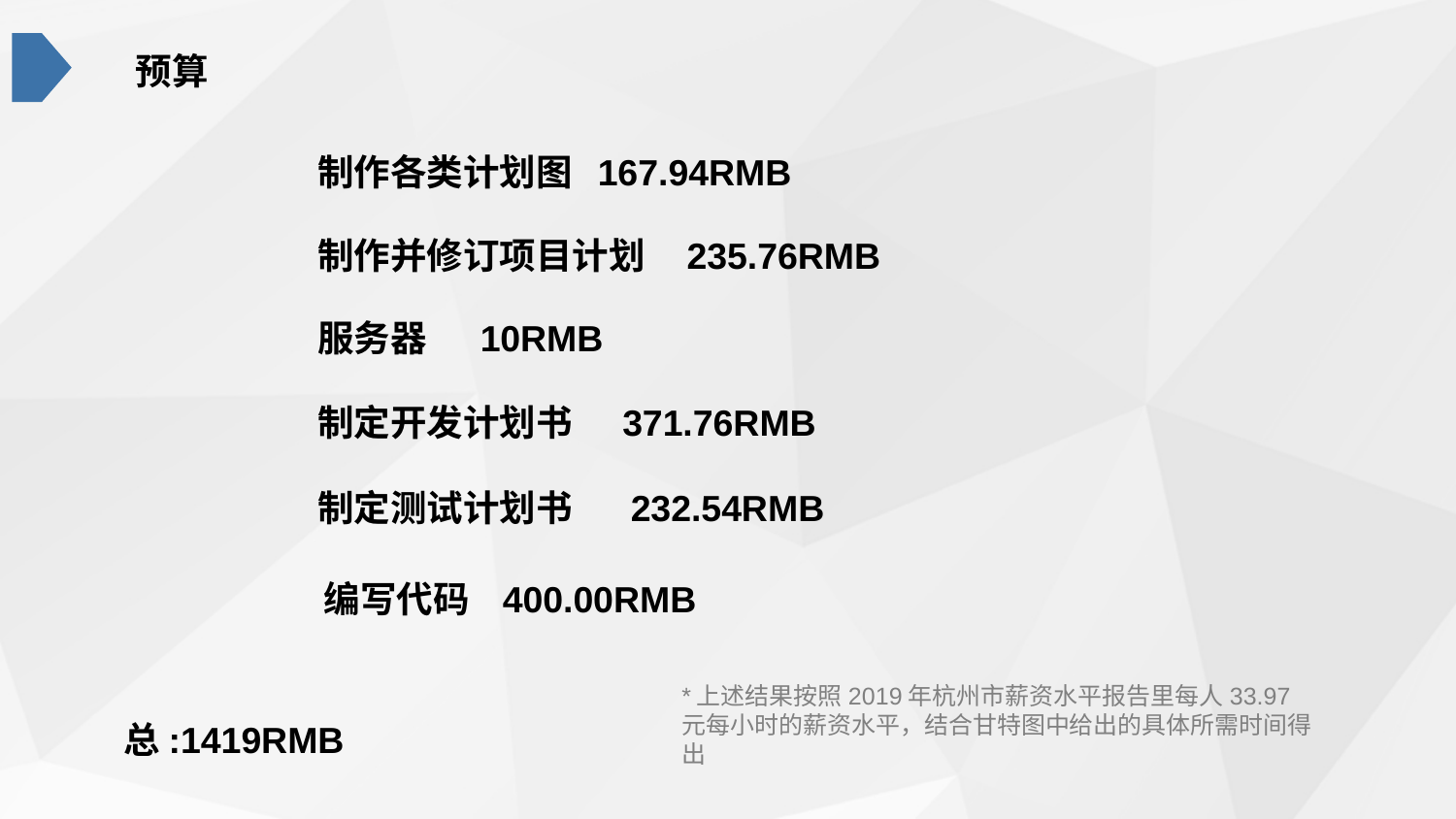

预算
制作各类计划图  167.94RMB
制作并修订项目计划    235.76RMB
服务器 	 10RMB
制定开发计划书     371.76RMB

制定测试计划书      232.54RMB

编写代码   400.00RMB

*上述结果按照2019年杭州市薪资水平报告里每人33.97元每小时的薪资水平，结合甘特图中给出的具体所需时间得出
总:1419RMB